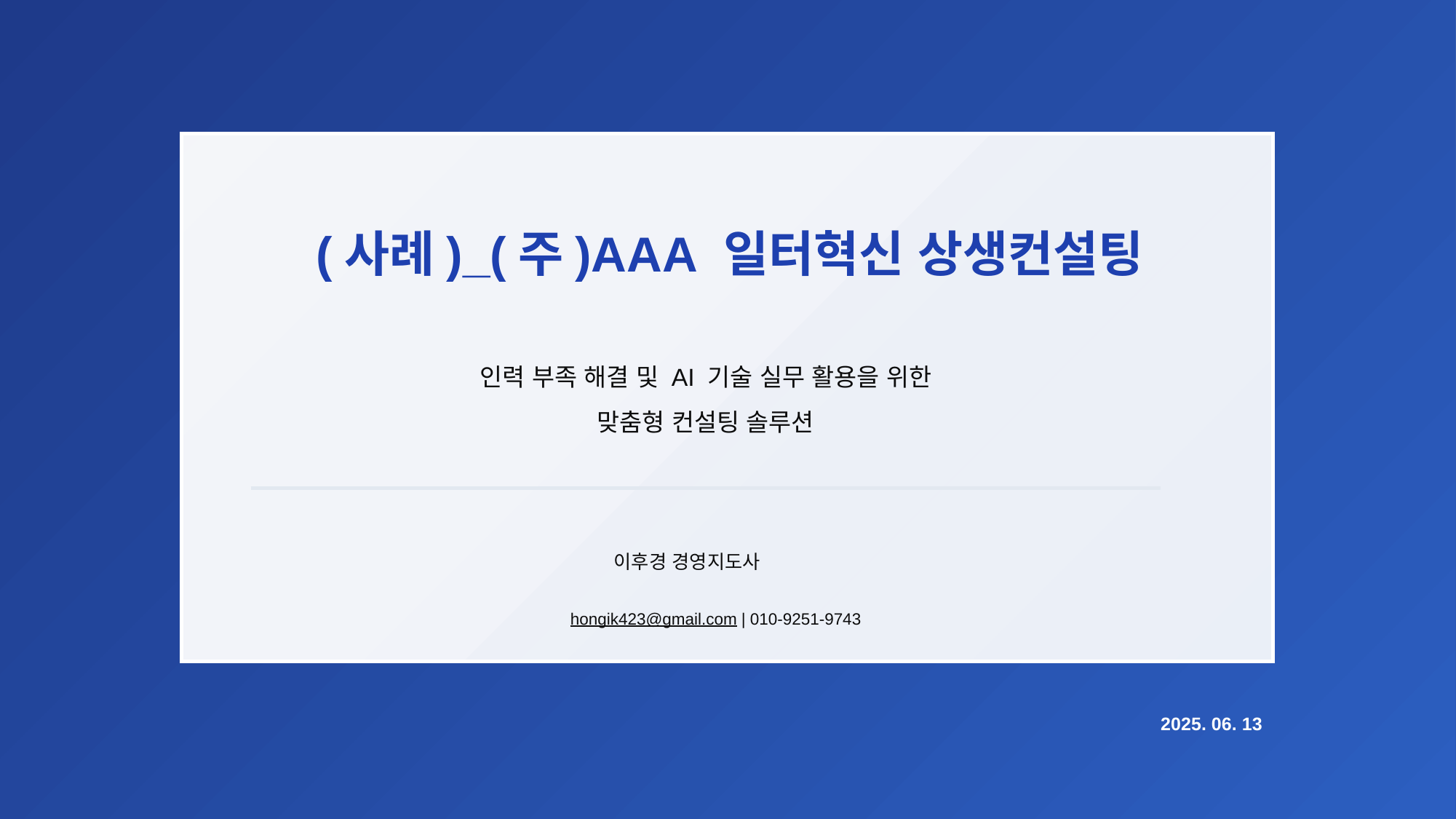

(사례)_(주)AAA 일터혁신 상생컨설팅
인력 부족 해결 및 AI 기술 실무 활용을 위한
맞춤형 컨설팅 솔루션

이후경 경영지도사
hongik423@gmail.com | 010-9251-9743
2025. 06. 13